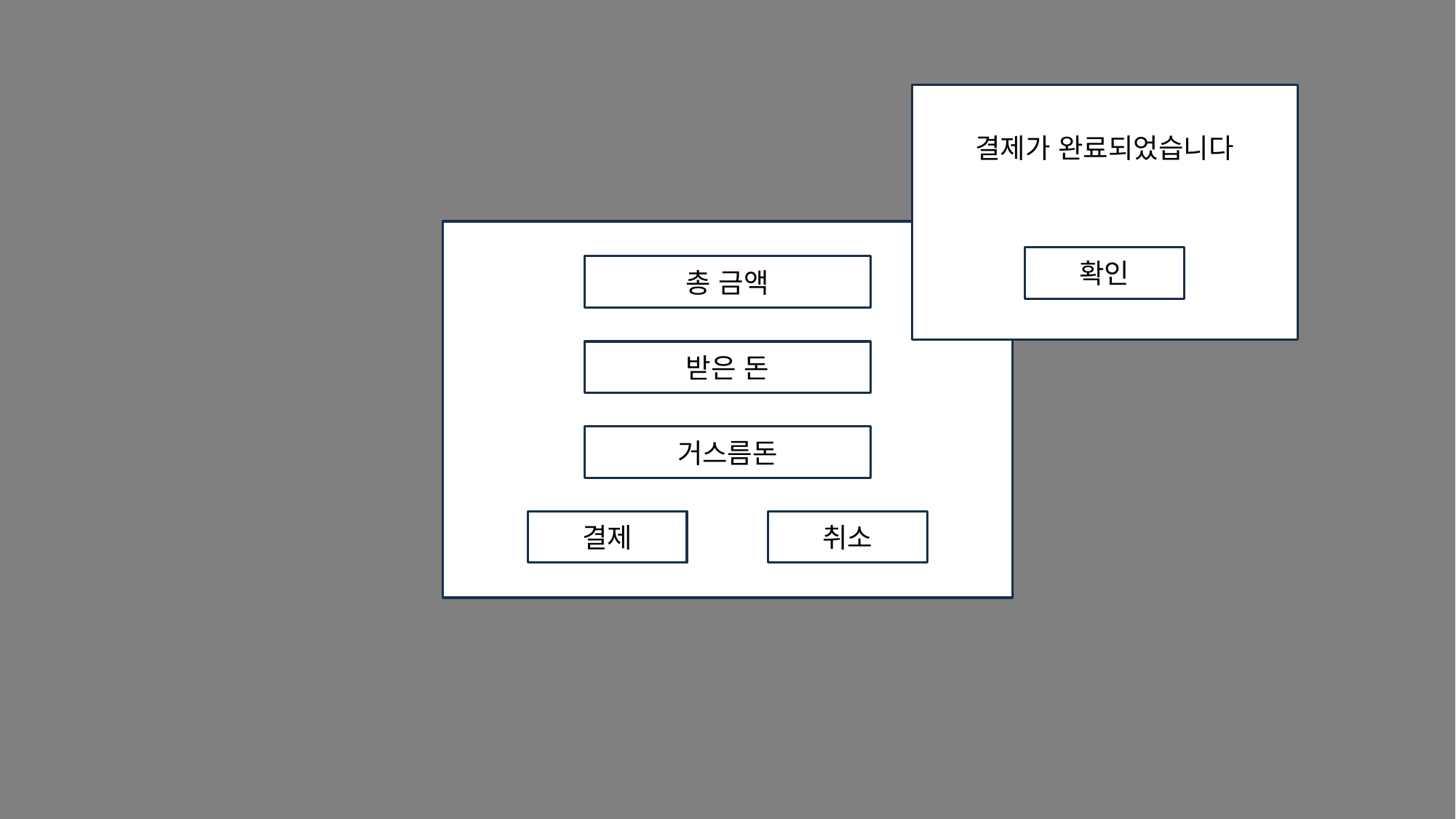

ㄴ
결제가 완료되었습니다
확인

총 금액
받은 돈
거스름돈
결제
취소